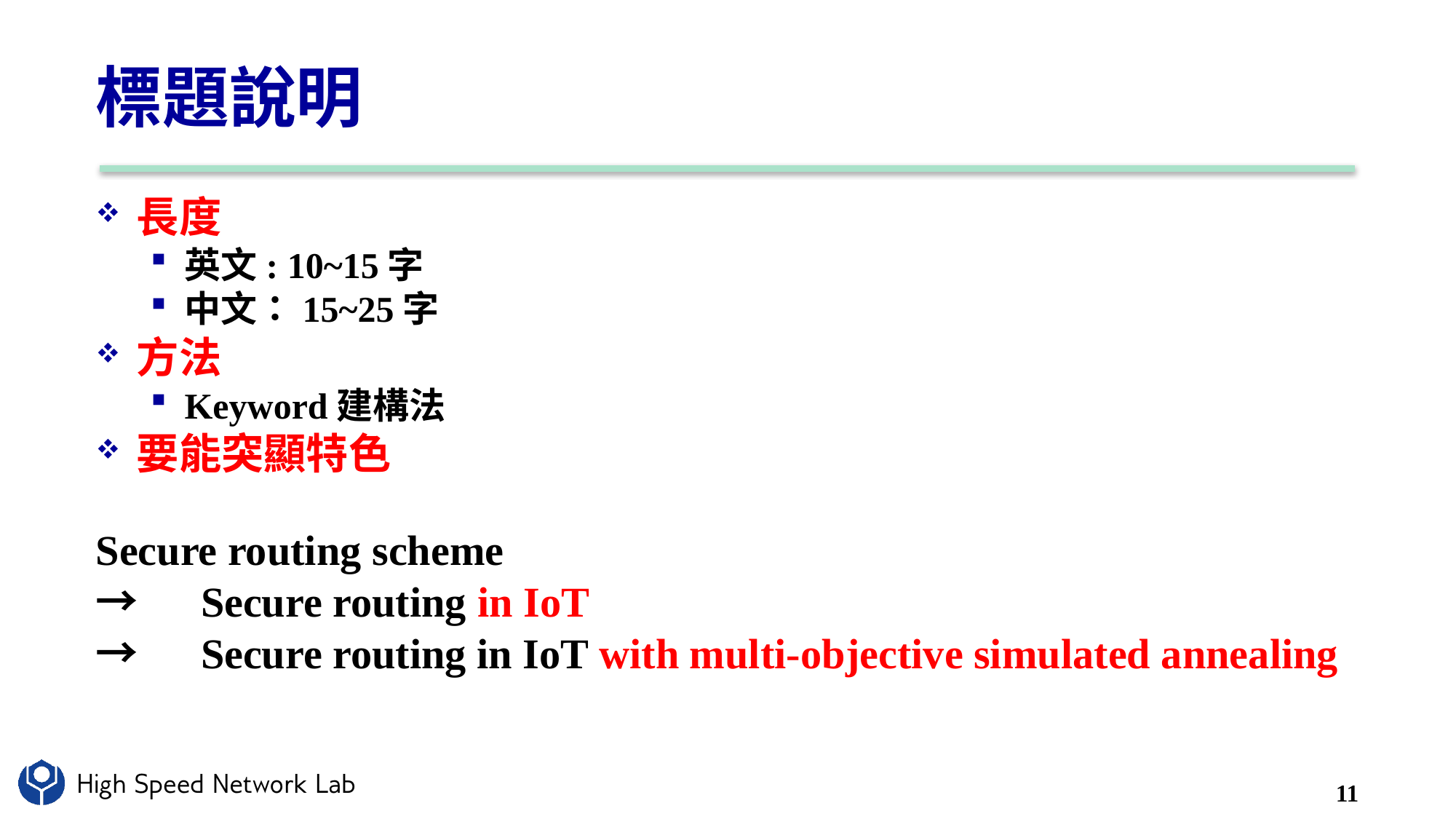

# 標題說明
長度
英文: 10~15字
中文：15~25字
方法
Keyword建構法
要能突顯特色

Secure routing scheme
→　Secure routing in IoT
→　Secure routing in IoT with multi-objective simulated annealing

11